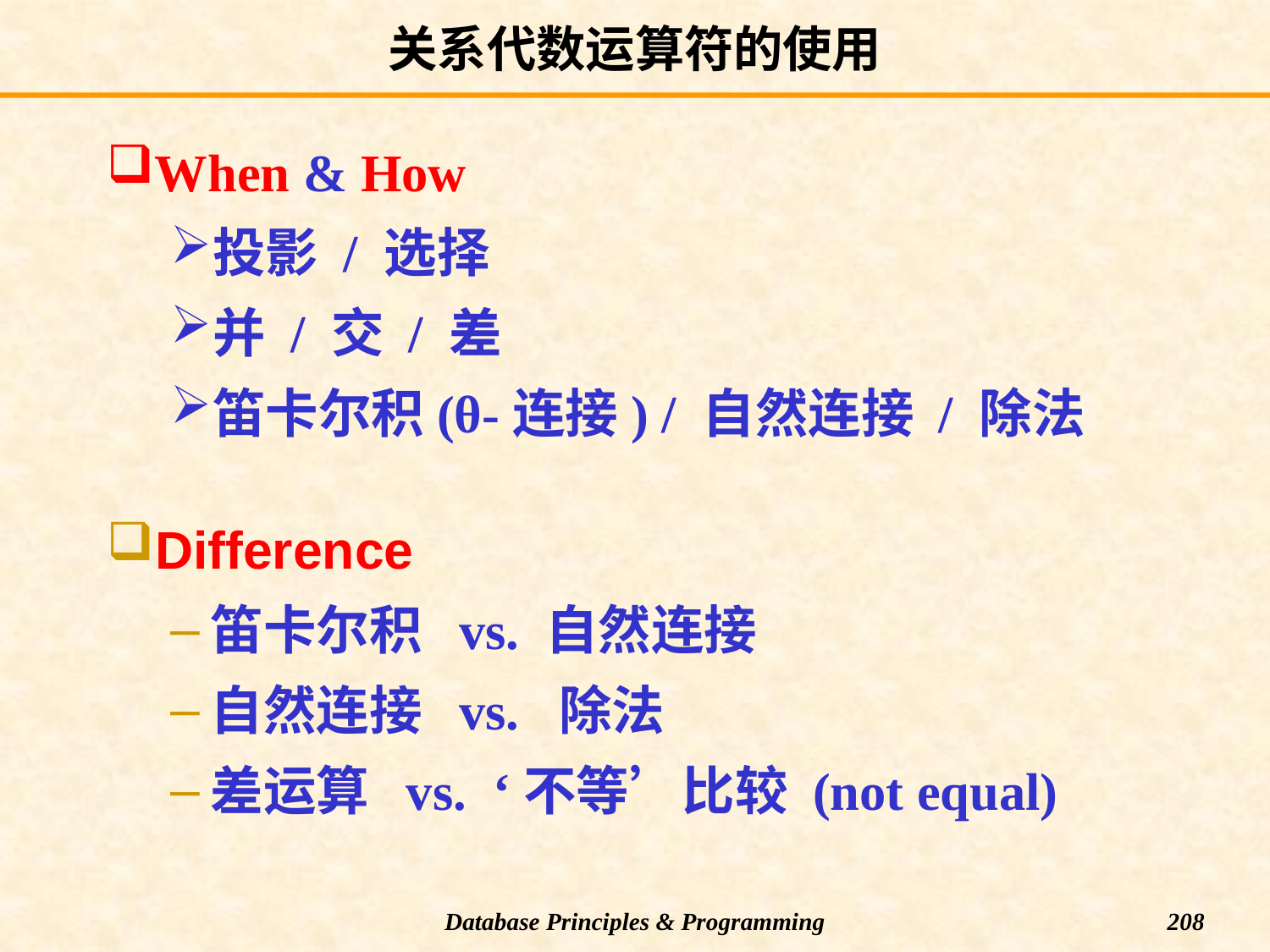

# 关系代数运算符的使用
When & How
投影 / 选择
并 / 交 / 差
笛卡尔积(θ-连接) / 自然连接 / 除法
Difference
笛卡尔积  vs. 自然连接
自然连接  vs.  除法
差运算  vs.  ‘不等’比较 (not equal)

Database Principles & Programming
208